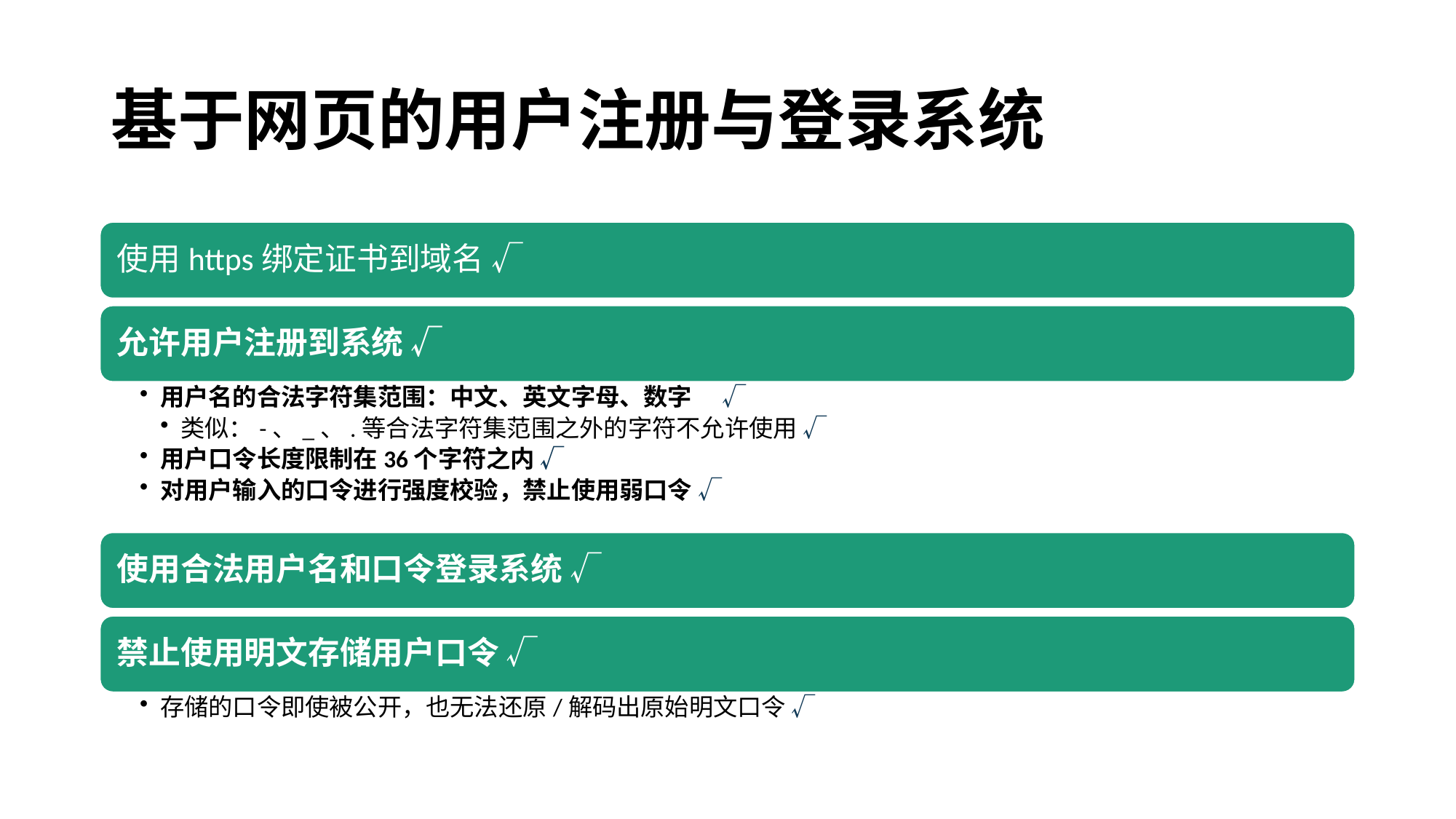

# 基于网页的用户注册与登录系统
使用https绑定证书到域名 √
允许用户注册到系统 √
用户名的合法字符集范围：中文、英文字母、数字 √√
类似：-、_、.等合法字符集范围之外的字符不允许使用 √
用户口令长度限制在36个字符之内 √
对用户输入的口令进行强度校验，禁止使用弱口令 √
使用合法用户名和口令登录系统 √
禁止使用明文存储用户口令 √
存储的口令即使被公开，也无法还原/解码出原始明文口令 √